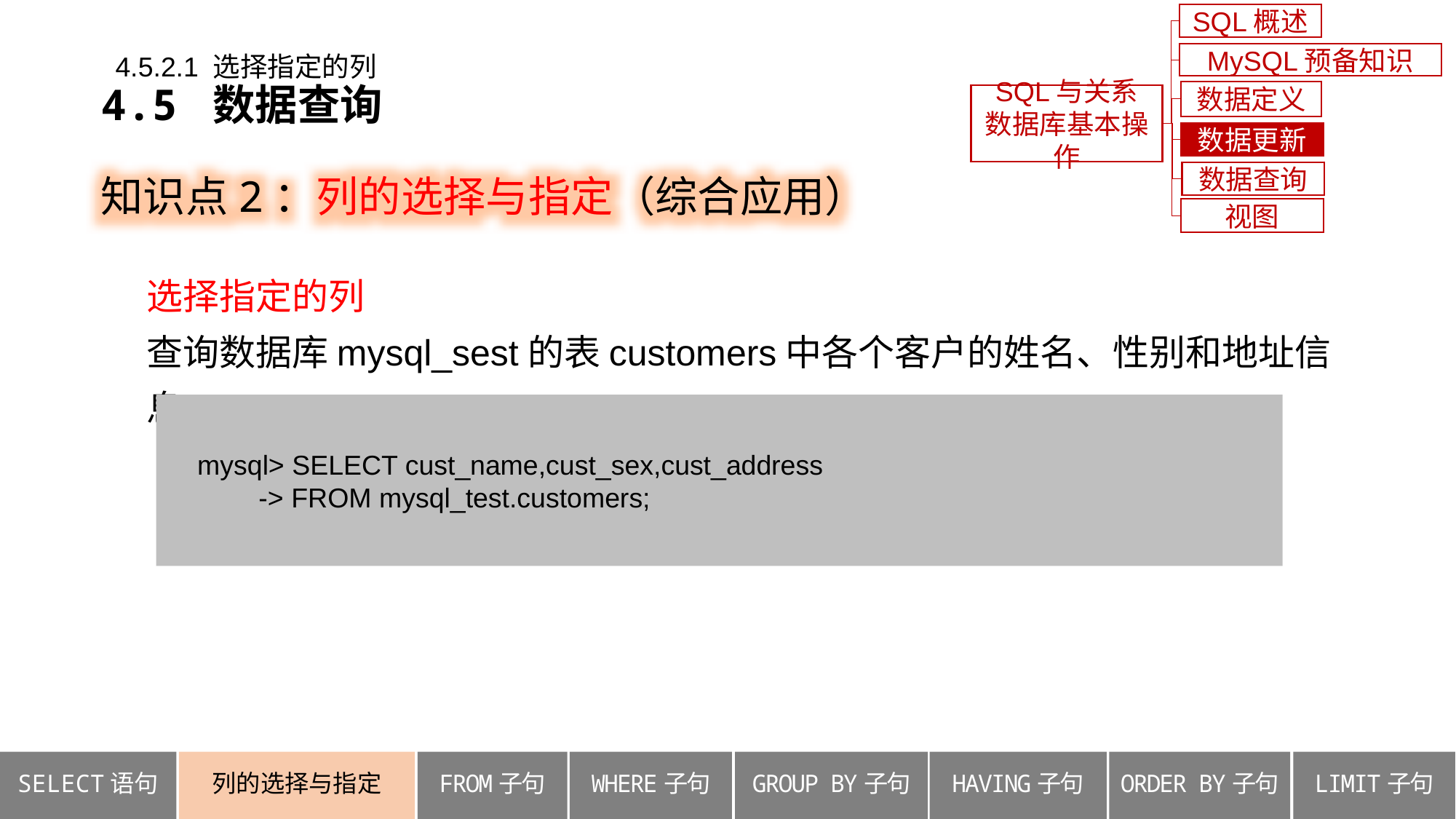

SQL概述
4.5.2.1 选择指定的列
MySQL预备知识
4.5 数据查询
数据定义
SQL与关系数据库基本操作
数据更新
知识点2：列的选择与指定（综合应用）
数据查询
视图
选择指定的列
查询数据库mysql_sest的表customers中各个客户的姓名、性别和地址信息
    mysql> SELECT cust_name,cust_sex,cust_address
            -> FROM mysql_test.customers;
列的选择与指定
ORDER BY子句
SELECT语句
FROM子句
WHERE子句
GROUP BY子句
HAVING子句
LIMIT子句